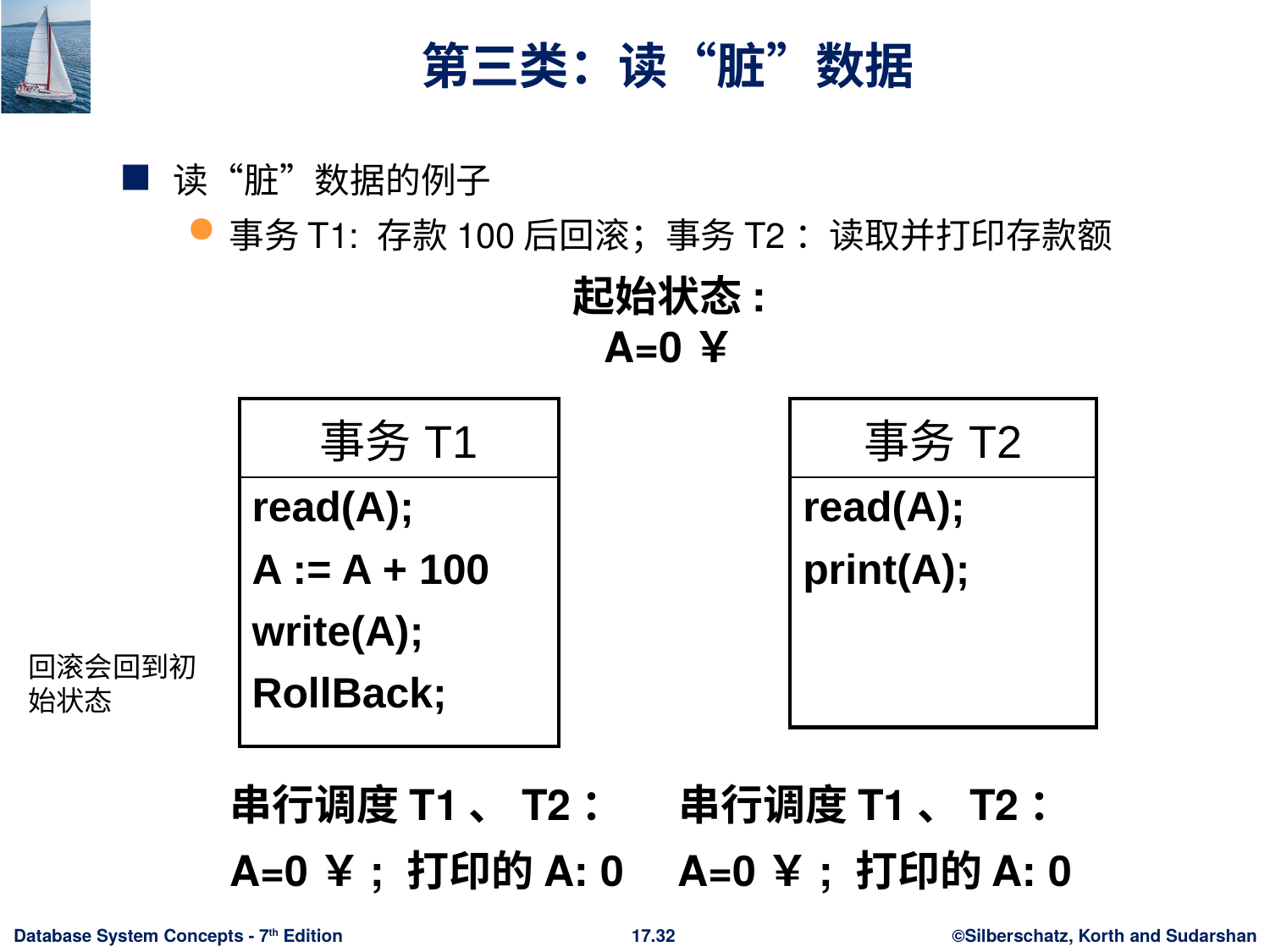

# 第三类：读“脏”数据
读“脏”数据的例子
事务T1: 存款100后回滚；事务T2：读取并打印存款额

起始状态:
A=0￥
| 事务T1 |
| --- |
| read(A); A := A + 100 write(A); RollBack; |
| 事务T2 |
| --- |
| read(A); print(A); |
回滚会回到初始状态
串行调度T1、T2：
A=0￥; 打印的A: 0
串行调度T1、T2：
A=0￥; 打印的A: 0